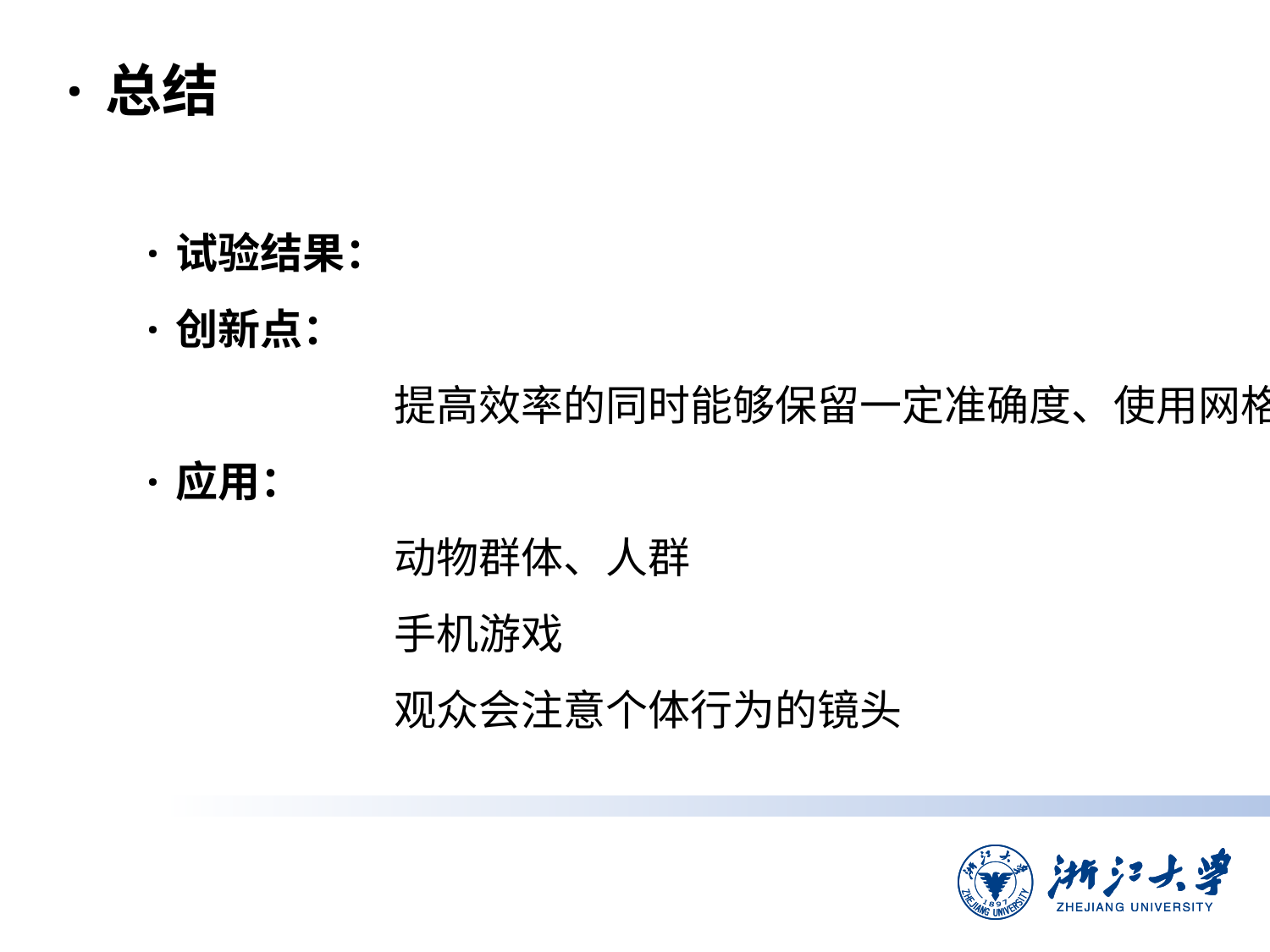

·总结
·试验结果：
·创新点：
		提高效率的同时能够保留一定准确度、使用网格
·应用：
		动物群体、人群
		手机游戏
		观众会注意个体行为的镜头